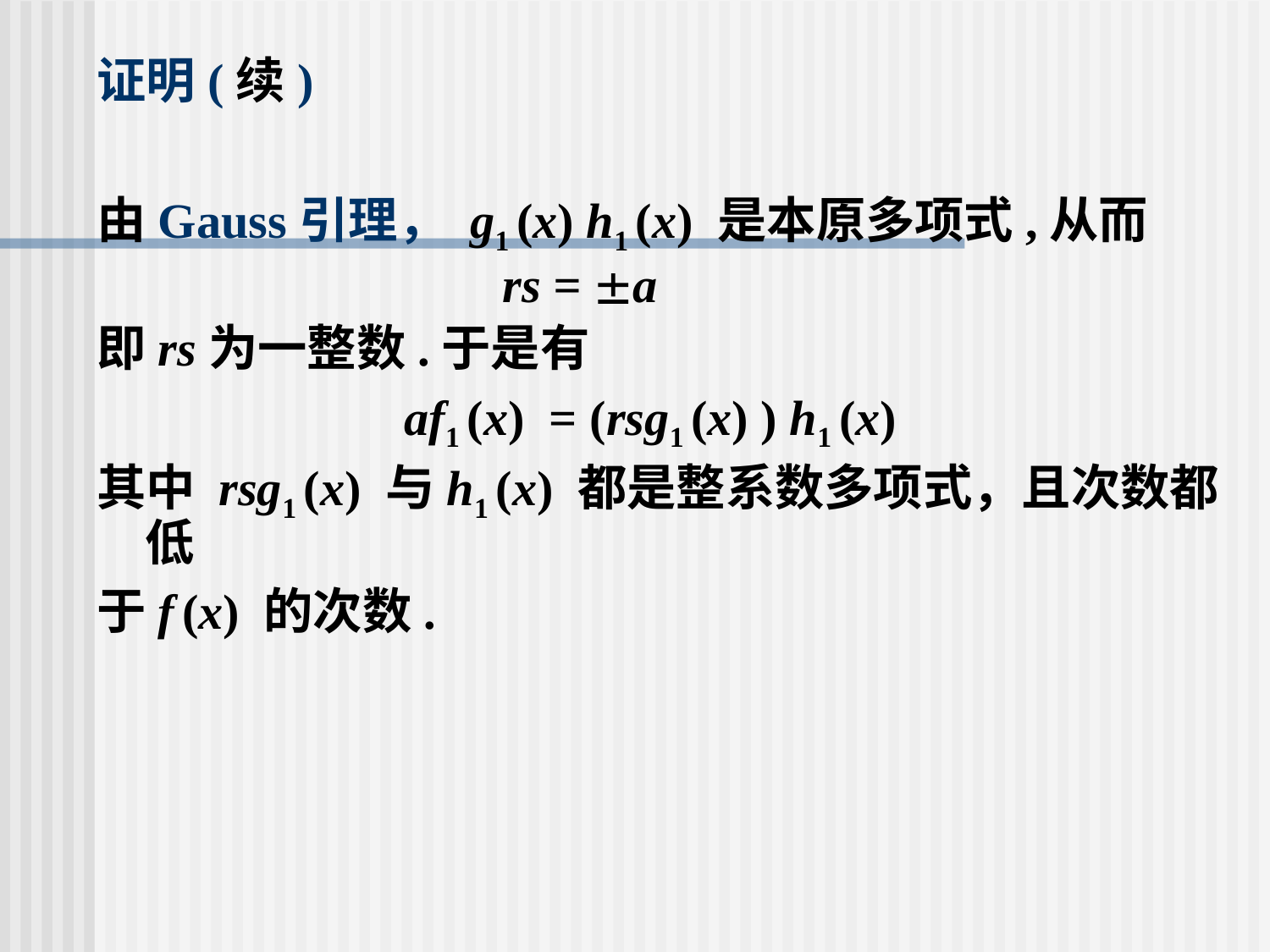

# 证明(续)

由Gauss引理， g1 (x) h1 (x) 是本原多项式,从而
                                 rs = ±a
即rs为一整数.于是有
                         af1 (x)  = (rsg1 (x) ) h1 (x)
其中 rsg1 (x) 与h1 (x) 都是整系数多项式，且次数都低
于f (x) 的次数.